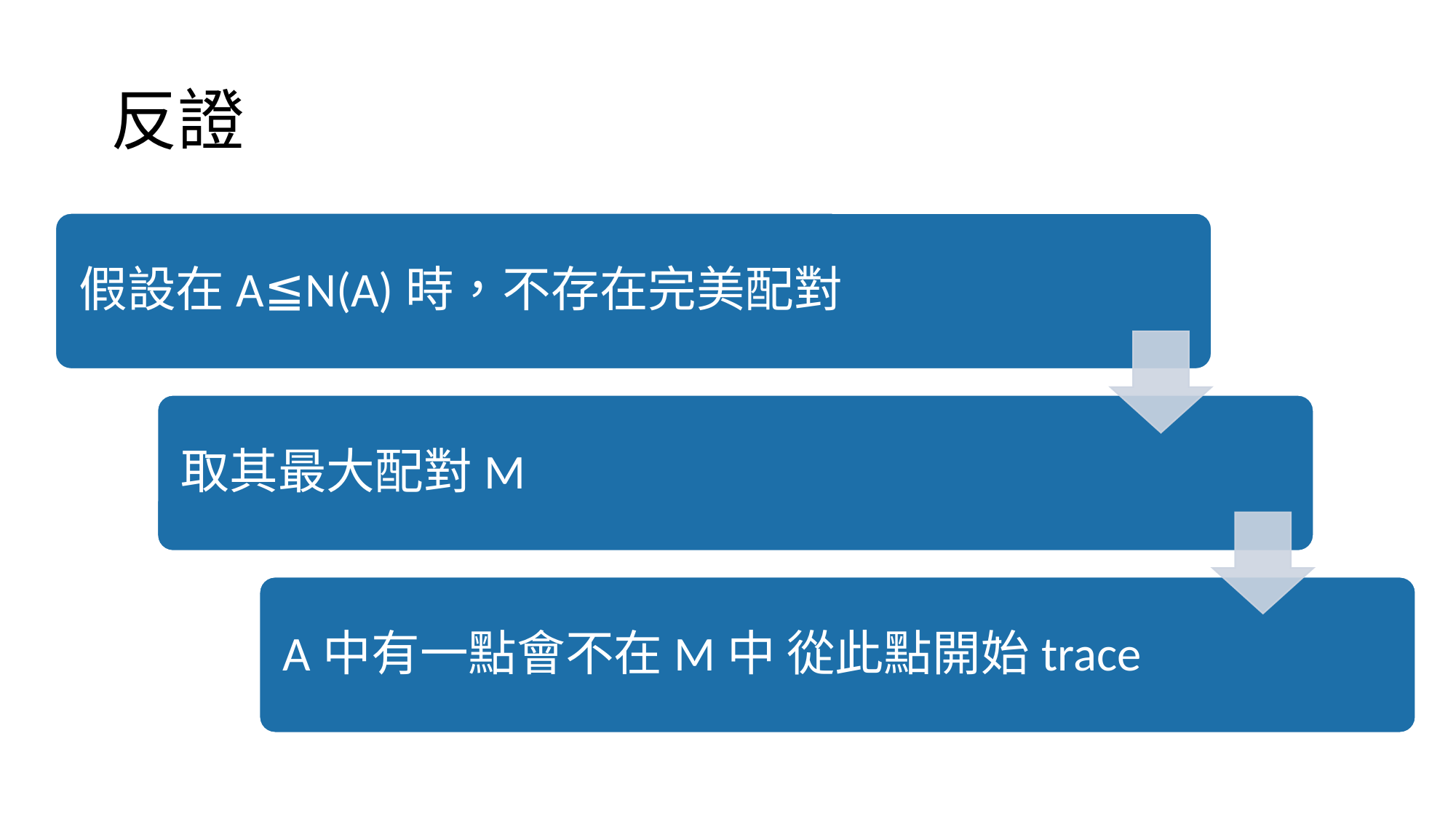

# 反證
假設在A≦N(A)時，不存在完美配對
取其最大配對M
A中有一點會不在M中 從此點開始trace